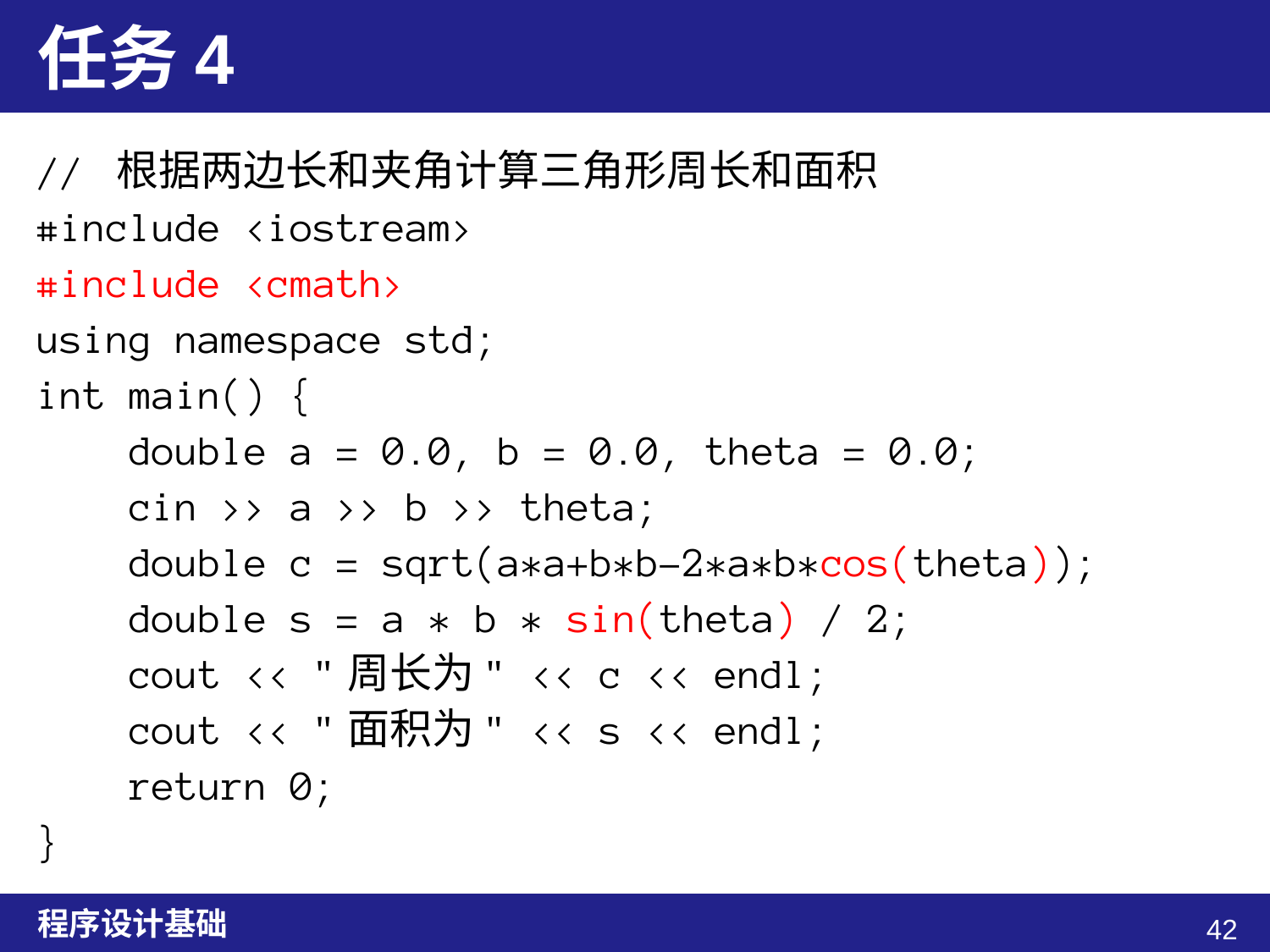

# 任务4
// 根据两边长和夹角计算三角形周长和面积
#include <iostream>
#include <cmath>
using namespace std;
int main() {
    double a = 0.0, b = 0.0, theta = 0.0;
    cin >> a >> b >> theta;
    double c = sqrt(a*a+b*b-2*a*b*cos(theta));
    double s = a * b * sin(theta) / 2;
    cout << "周长为" << c << endl;
    cout << "面积为" << s << endl;
    return 0;
}